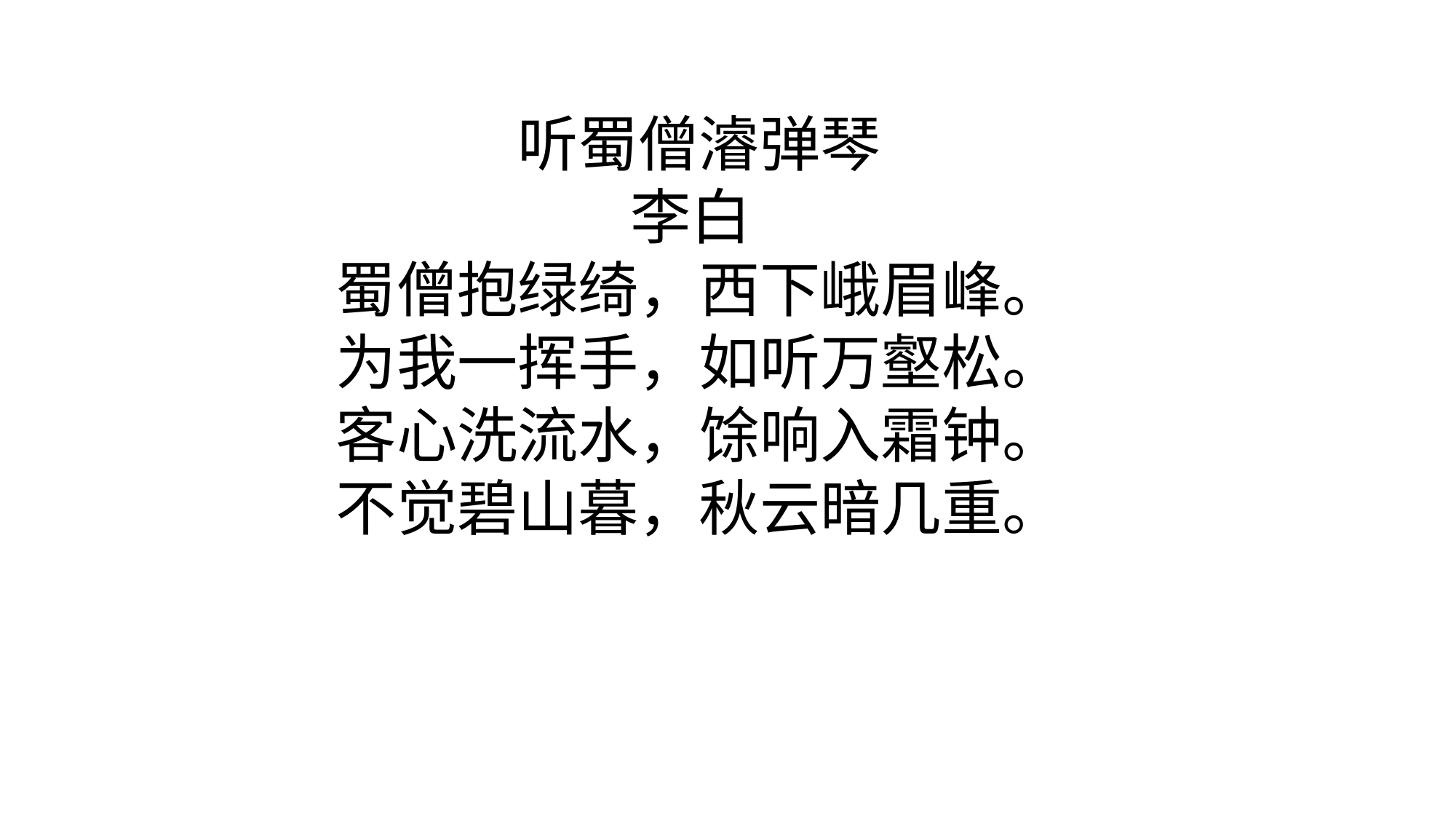

听蜀僧濬弹琴
李白
蜀僧抱绿绮，西下峨眉峰。
为我一挥手，如听万壑松。
客心洗流水，馀响入霜钟。
不觉碧山暮，秋云暗几重。